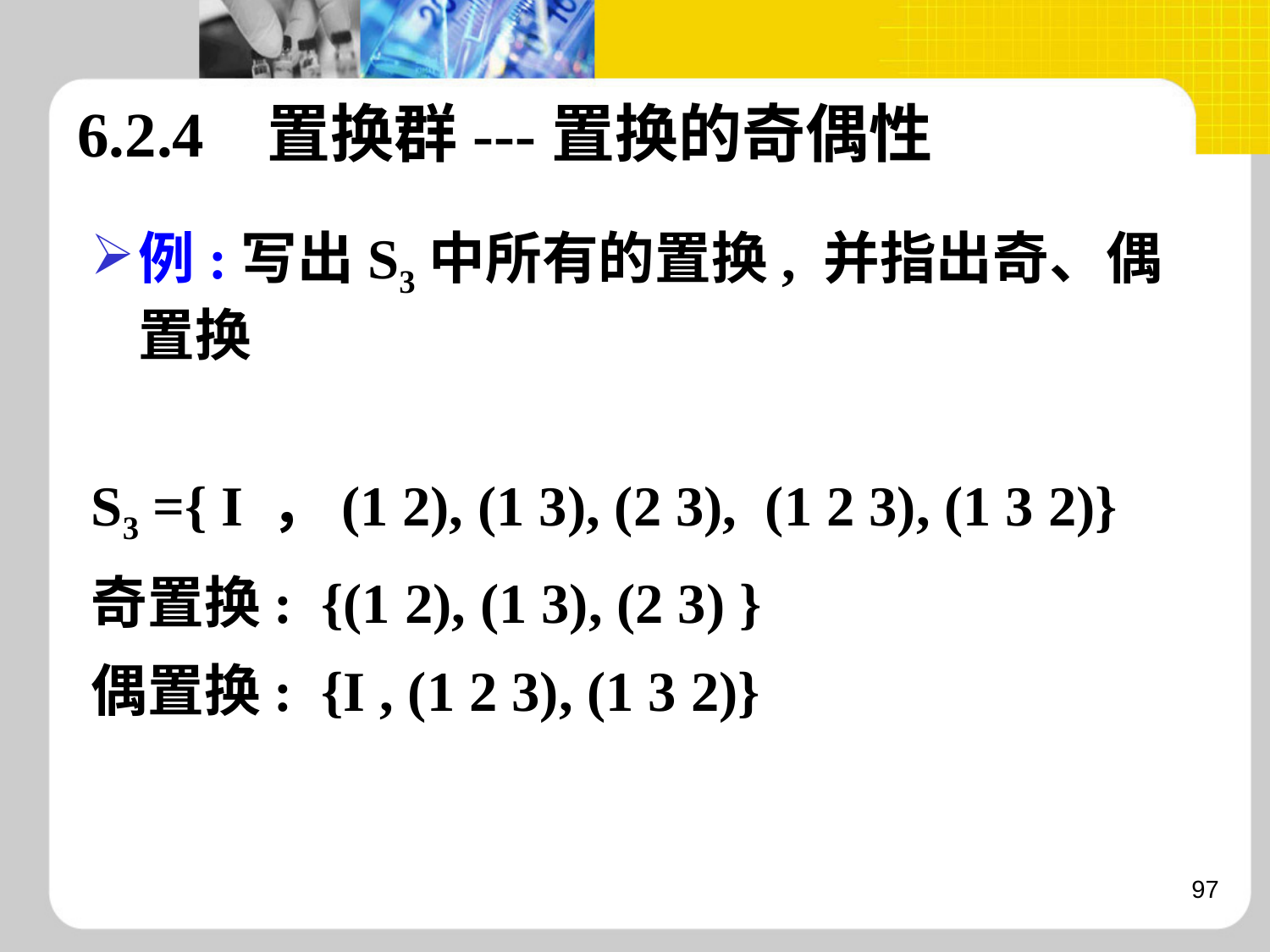

6.2.4   置换群---置换的奇偶性
例:写出S3中所有的置换, 并指出奇、偶置换

S3 ={ I ，(1 2), (1 3), (2 3),  (1 2 3), (1 3 2)}
奇置换:  {(1 2), (1 3), (2 3) }
偶置换:  {I , (1 2 3), (1 3 2)}

97